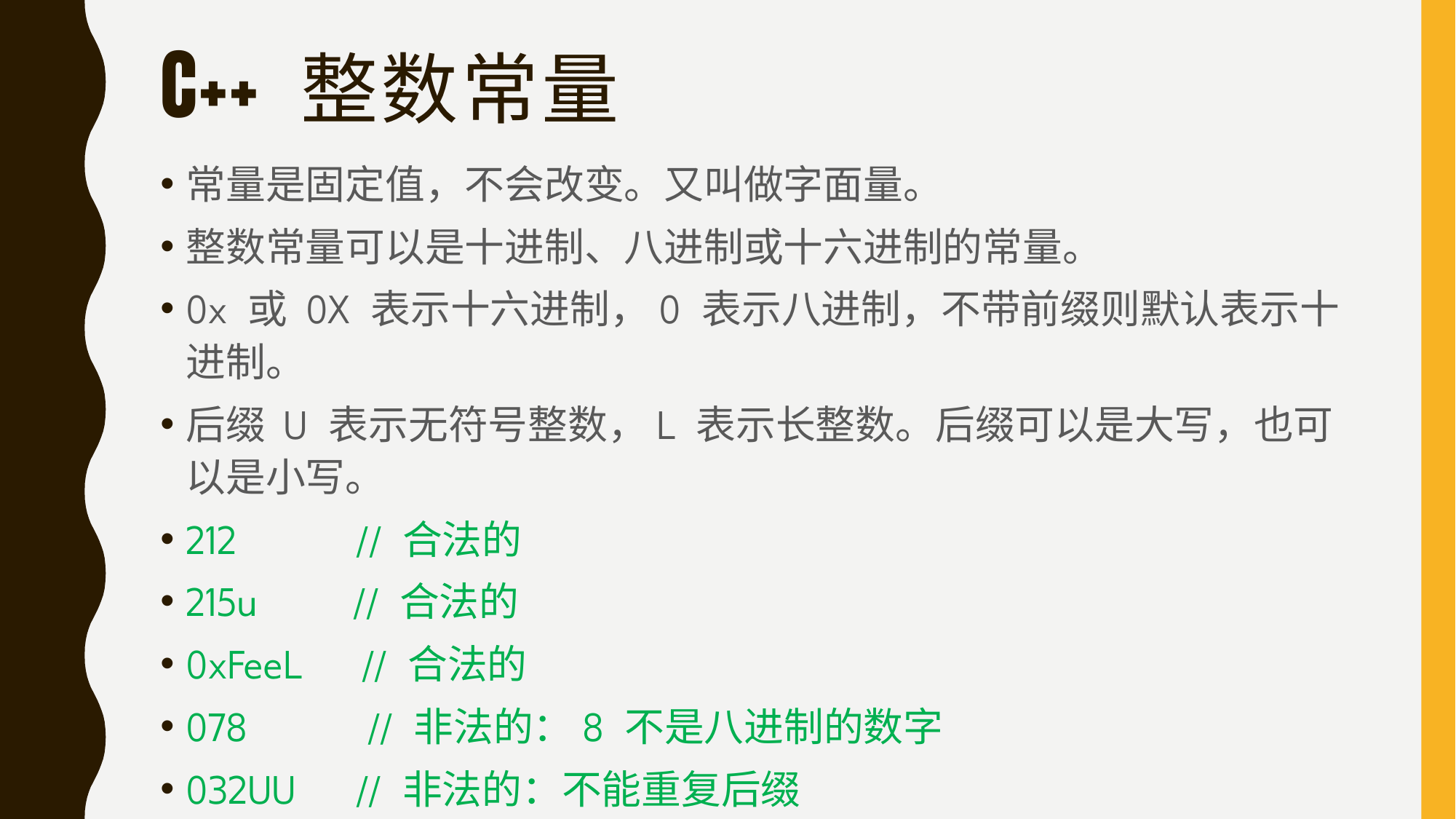

# C++ 整数常量
常量是固定值，不会改变。又叫做字面量。
整数常量可以是十进制、八进制或十六进制的常量。
0x 或 0X 表示十六进制，0 表示八进制，不带前缀则默认表示十进制。
后缀 U 表示无符号整数，L 表示长整数。后缀可以是大写，也可以是小写。
212          // 合法的
215u        // 合法的
0xFeeL     // 合法的
078          // 非法的：8 不是八进制的数字
032UU     // 非法的：不能重复后缀